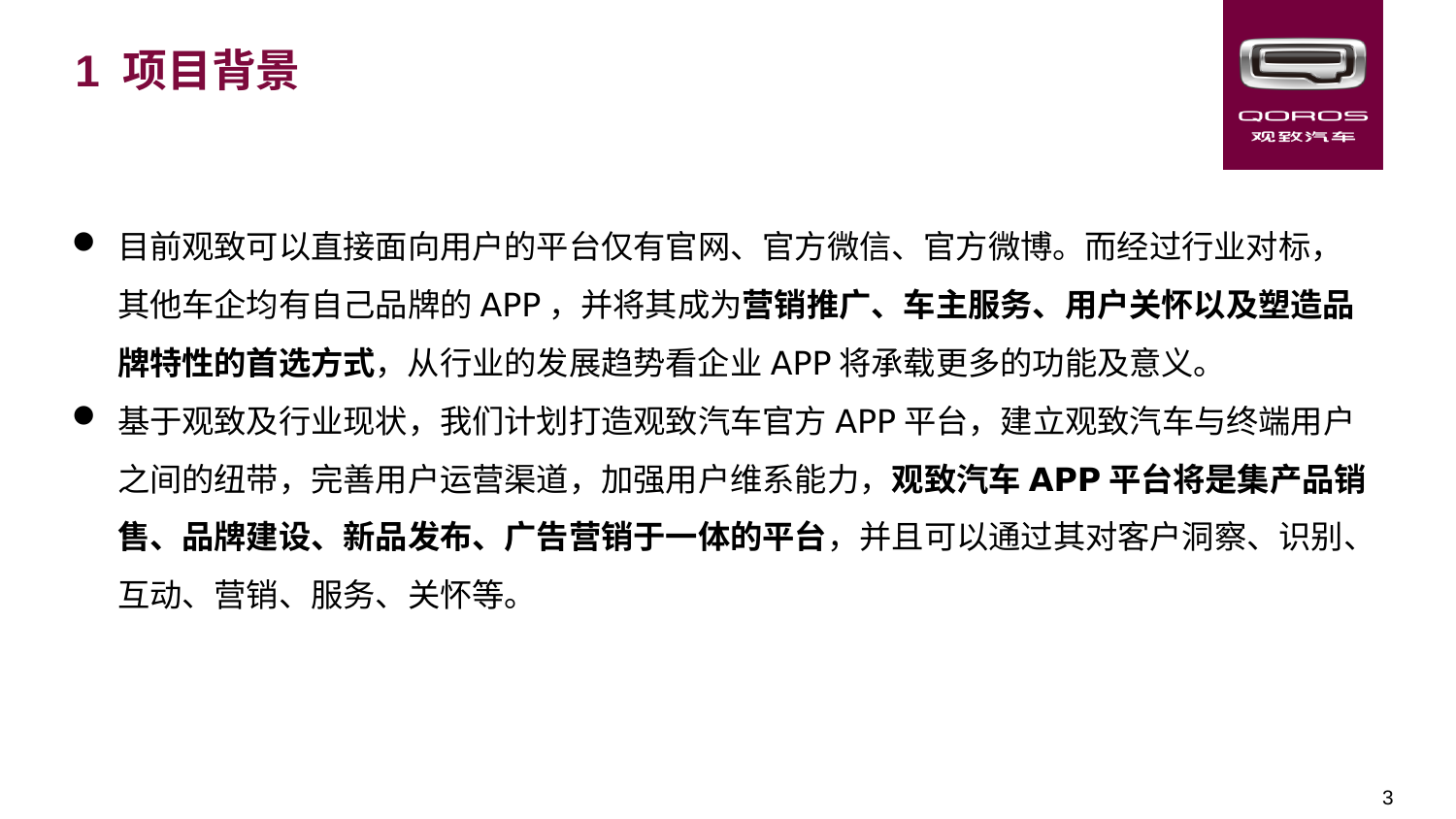

# 1 项目背景
目前观致可以直接面向用户的平台仅有官网、官方微信、官方微博。而经过行业对标，其他车企均有自己品牌的APP，并将其成为营销推广、车主服务、用户关怀以及塑造品牌特性的首选方式，从行业的发展趋势看企业APP将承载更多的功能及意义。
基于观致及行业现状，我们计划打造观致汽车官方APP平台，建立观致汽车与终端用户之间的纽带，完善用户运营渠道，加强用户维系能力，观致汽车APP平台将是集产品销售、品牌建设、新品发布、广告营销于一体的平台，并且可以通过其对客户洞察、识别、互动、营销、服务、关怀等。

3